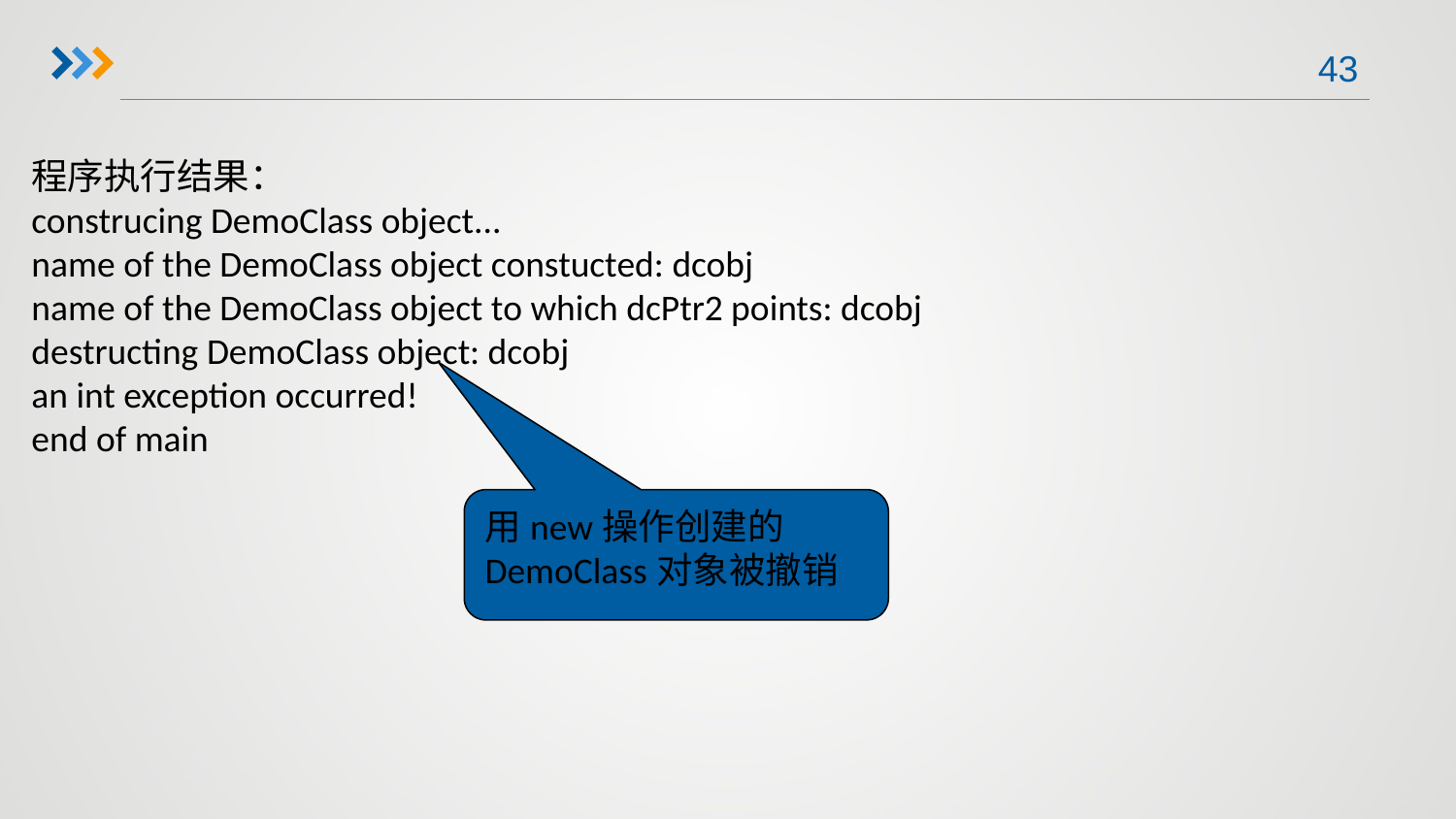

程序执行结果：
construcing DemoClass object...
name of the DemoClass object constucted: dcobj
name of the DemoClass object to which dcPtr2 points: dcobj
destructing DemoClass object: dcobj
an int exception occurred!
end of main

用new操作创建的DemoClass对象被撤销